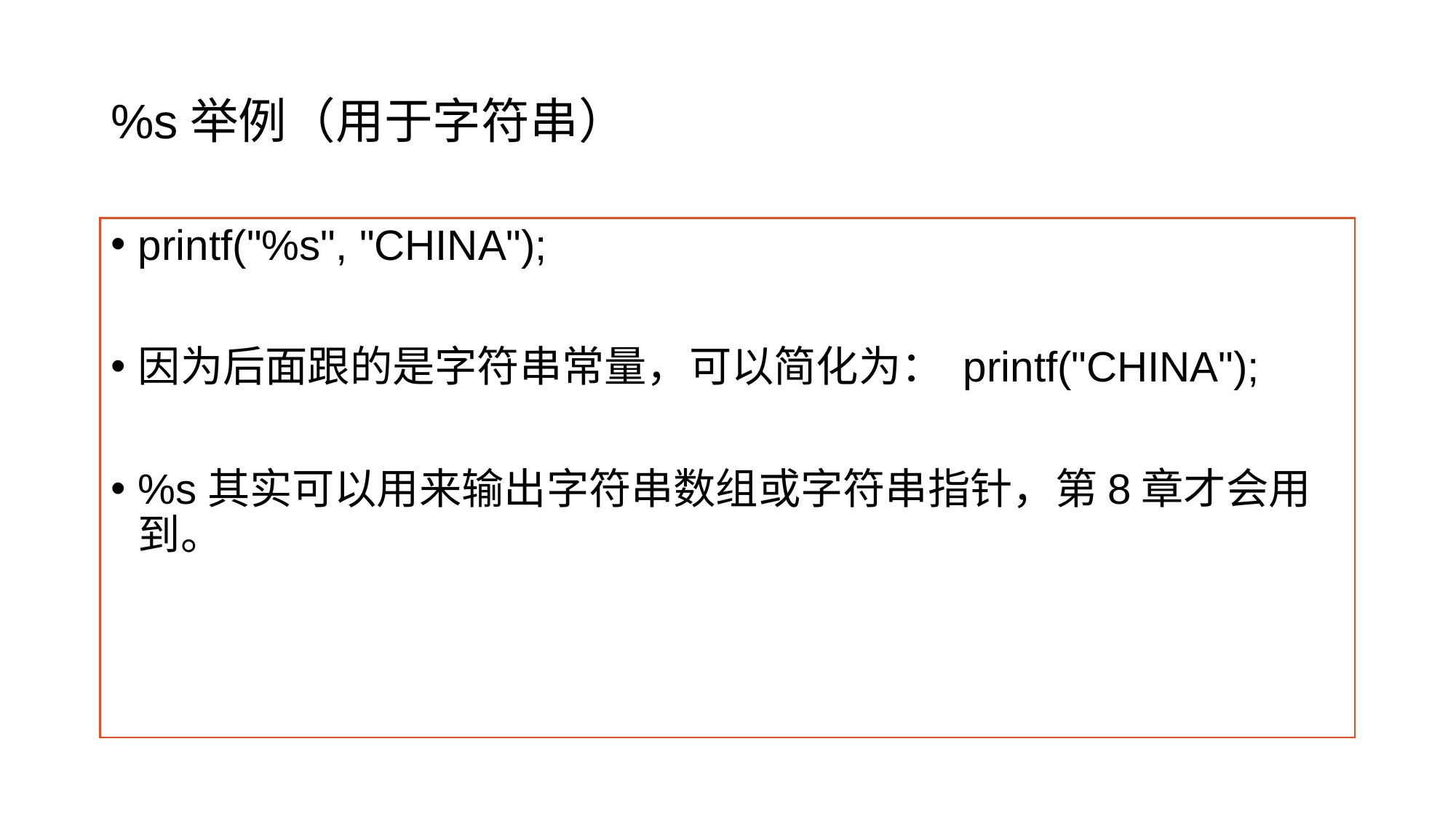

# %s举例（用于字符串）
printf("%s", "CHINA");

因为后面跟的是字符串常量，可以简化为： printf("CHINA");

%s其实可以用来输出字符串数组或字符串指针，第8章才会用到。